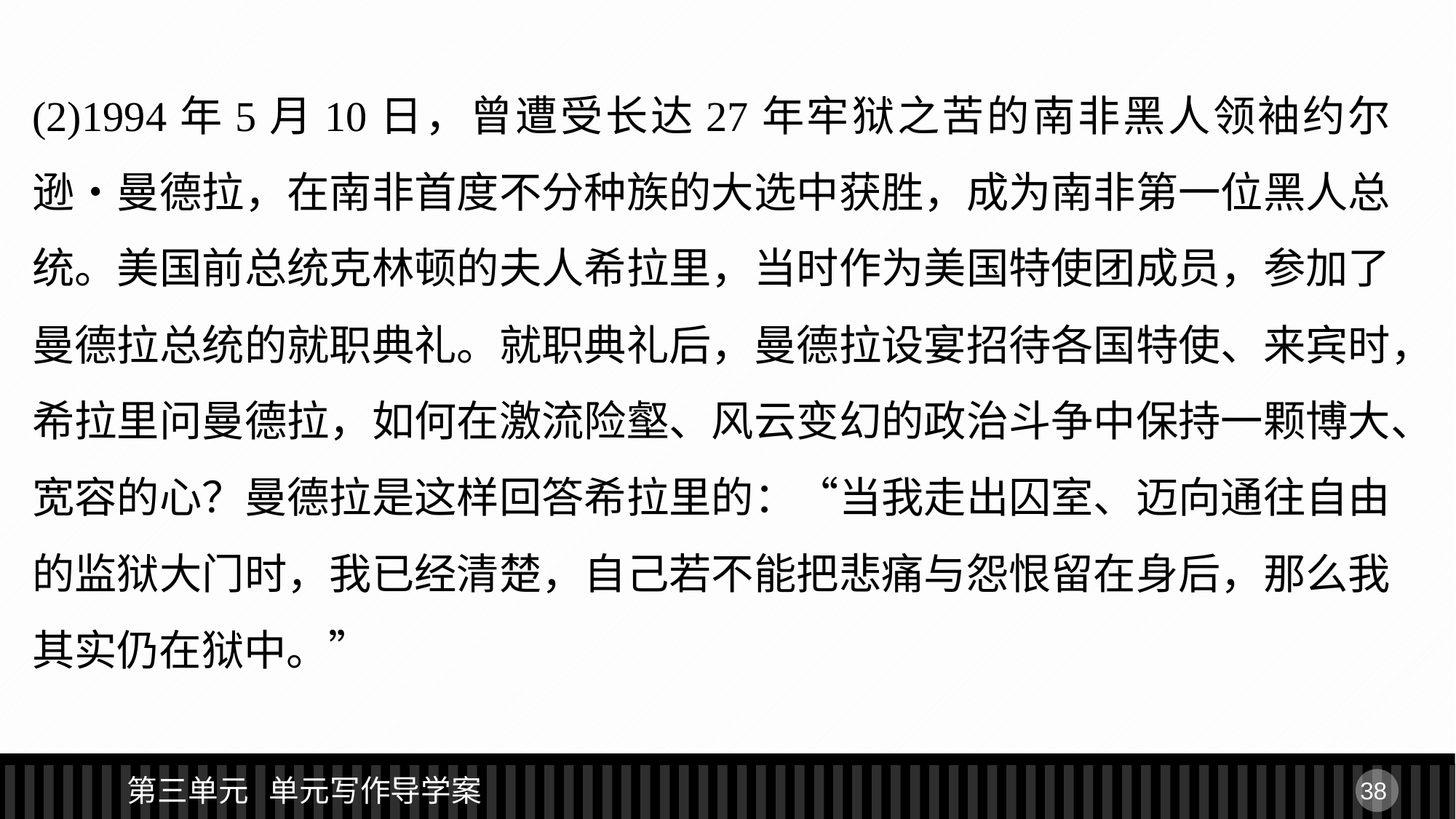

(2)1994年5月10日，曾遭受长达27年牢狱之苦的南非黑人领袖约尔逊•曼德拉，在南非首度不分种族的大选中获胜，成为南非第一位黑人总统。美国前总统克林顿的夫人希拉里，当时作为美国特使团成员，参加了曼德拉总统的就职典礼。就职典礼后，曼德拉设宴招待各国特使、来宾时，希拉里问曼德拉，如何在激流险壑、风云变幻的政治斗争中保持一颗博大、宽容的心？曼德拉是这样回答希拉里的：“当我走出囚室、迈向通往自由的监狱大门时，我已经清楚，自己若不能把悲痛与怨恨留在身后，那么我其实仍在狱中。”